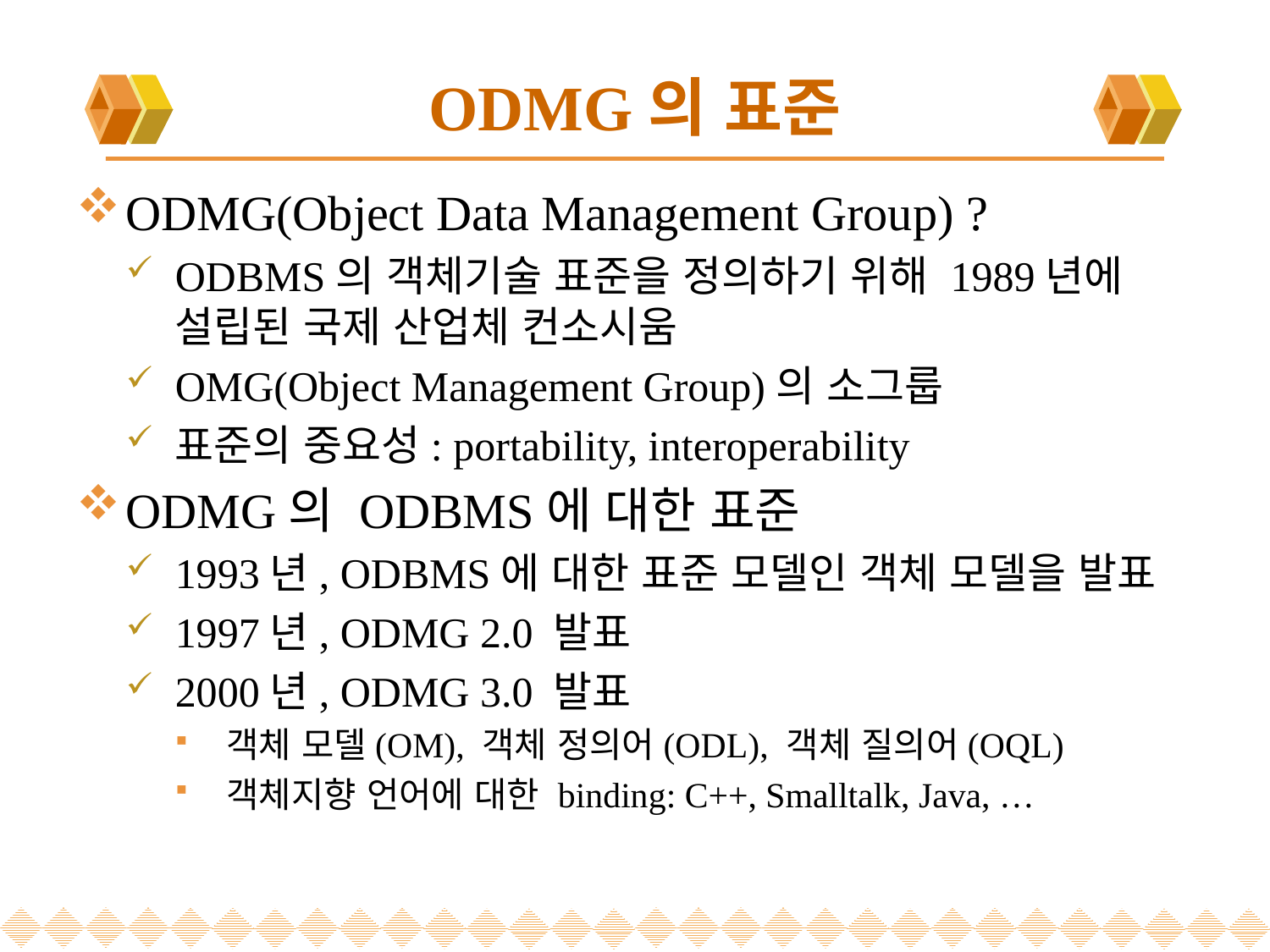

# ODMG의 표준
ODMG(Object Data Management Group) ?
ODBMS의 객체기술 표준을 정의하기 위해 1989년에 설립된 국제 산업체 컨소시움
OMG(Object Management Group)의 소그룹
표준의 중요성: portability, interoperability
ODMG의 ODBMS에 대한 표준
1993년, ODBMS에 대한 표준 모델인 객체 모델을 발표
1997년, ODMG 2.0 발표
2000년, ODMG 3.0 발표
객체 모델(OM), 객체 정의어(ODL), 객체 질의어(OQL)
객체지향 언어에 대한 binding: C++, Smalltalk, Java, …